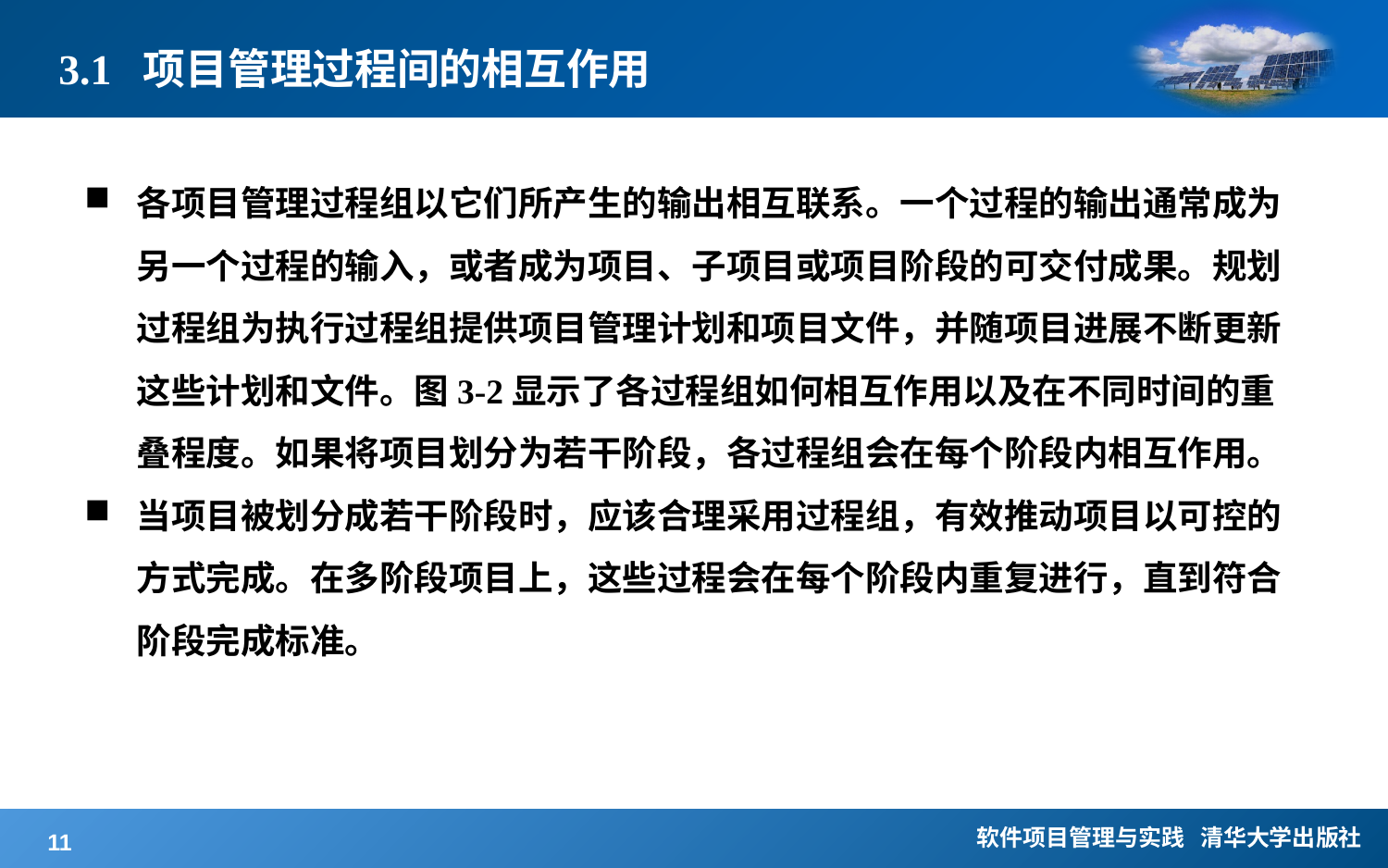

# 3.1  项目管理过程间的相互作用
各项目管理过程组以它们所产生的输出相互联系。一个过程的输出通常成为另一个过程的输入，或者成为项目、子项目或项目阶段的可交付成果。规划过程组为执行过程组提供项目管理计划和项目文件，并随项目进展不断更新这些计划和文件。图3-2显示了各过程组如何相互作用以及在不同时间的重叠程度。如果将项目划分为若干阶段，各过程组会在每个阶段内相互作用。
当项目被划分成若干阶段时，应该合理采用过程组，有效推动项目以可控的方式完成。在多阶段项目上，这些过程会在每个阶段内重复进行，直到符合阶段完成标准。